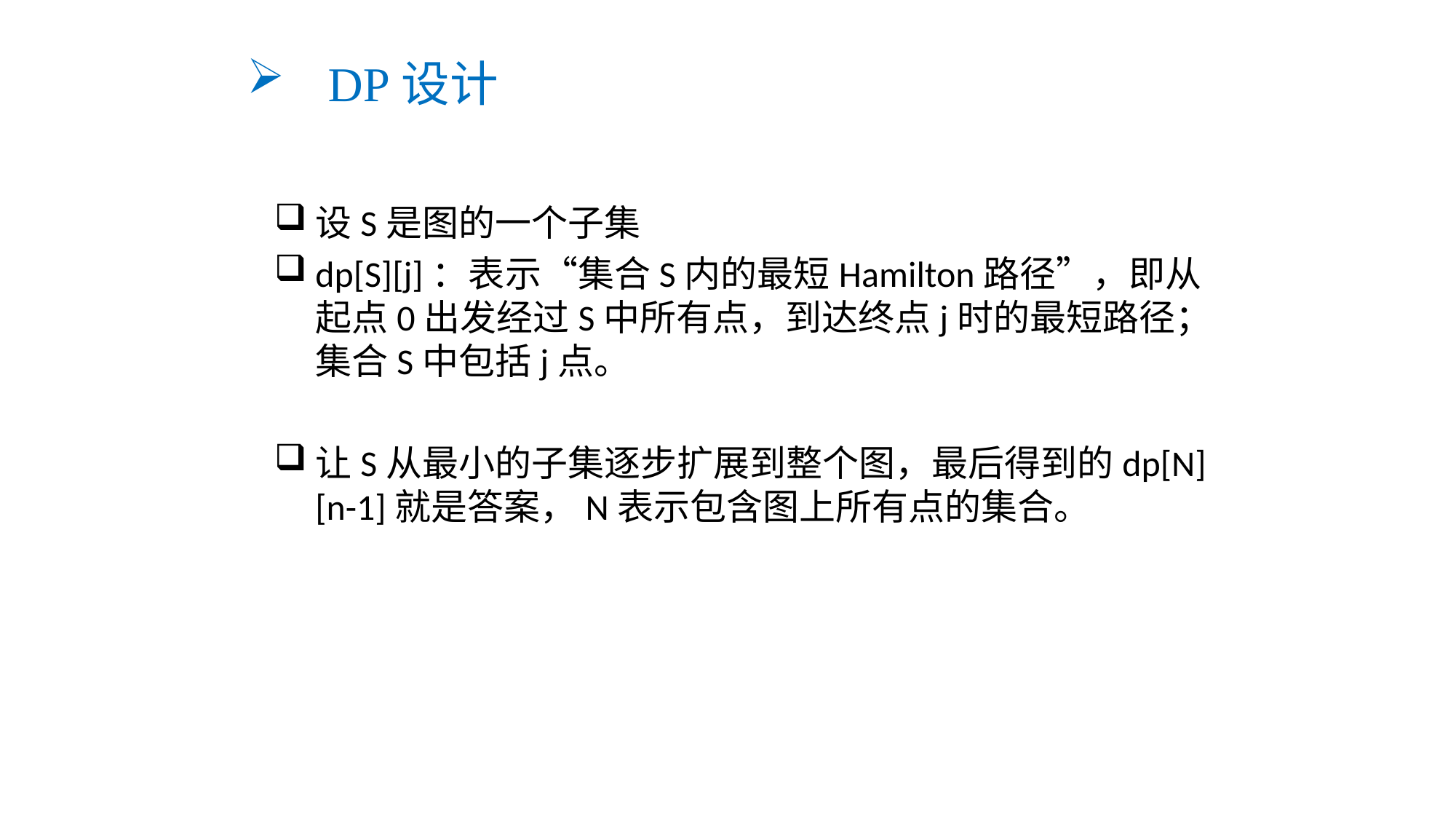

# DP设计

设S是图的一个子集
dp[S][j]：表示“集合S内的最短Hamilton路径”，即从起点0出发经过S中所有点，到达终点j时的最短路径；集合S中包括j点。

让S从最小的子集逐步扩展到整个图，最后得到的dp[N][n-1]就是答案，N表示包含图上所有点的集合。